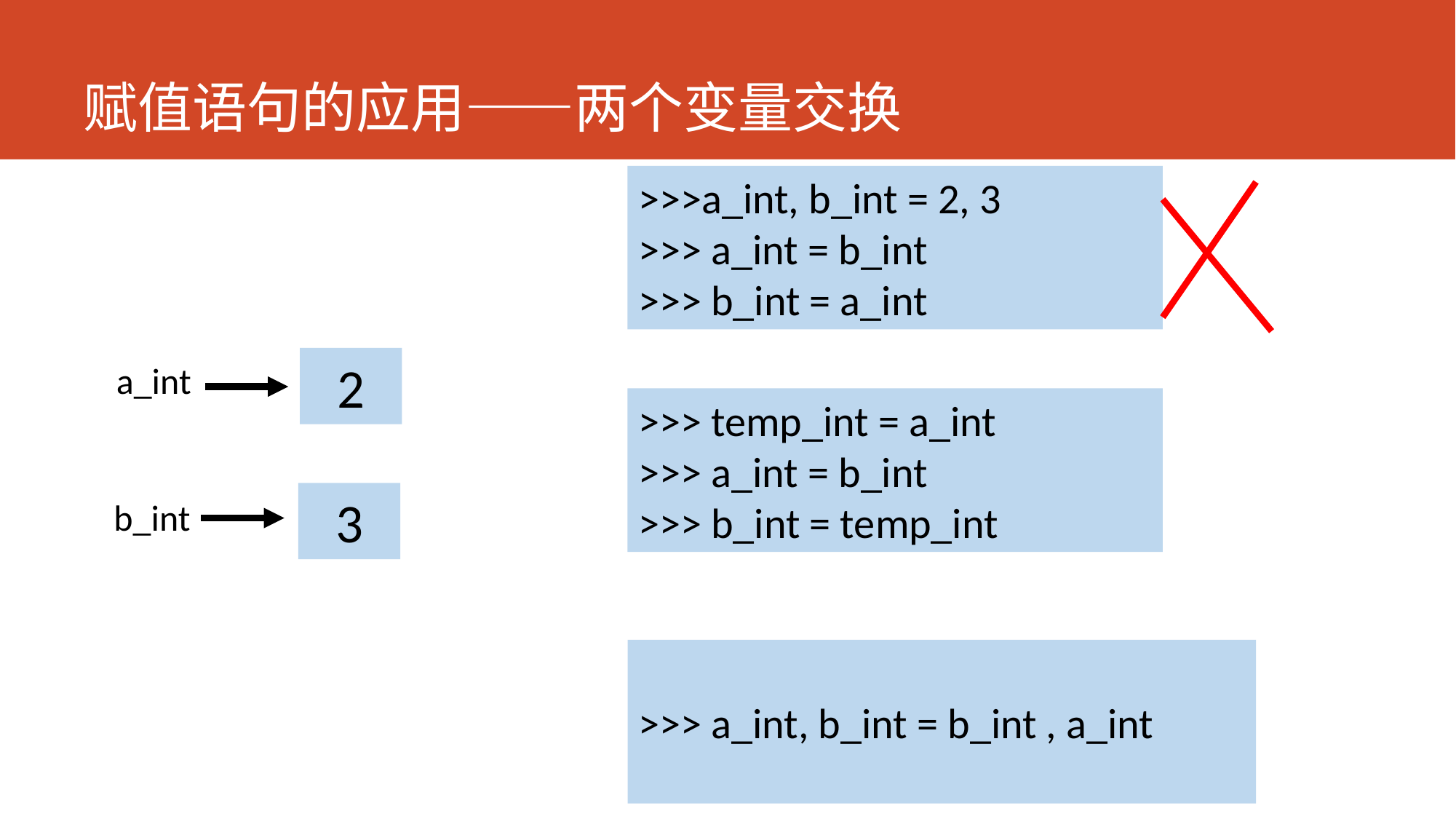

# 赋值语句的应用——两个变量交换
>>>a_int, b_int = 2, 3
>>> a_int = b_int
>>> b_int = a_int
2
a_int
>>> temp_int = a_int
>>> a_int = b_int
>>> b_int = temp_int
3
b_int

>>> a_int, b_int = b_int , a_int